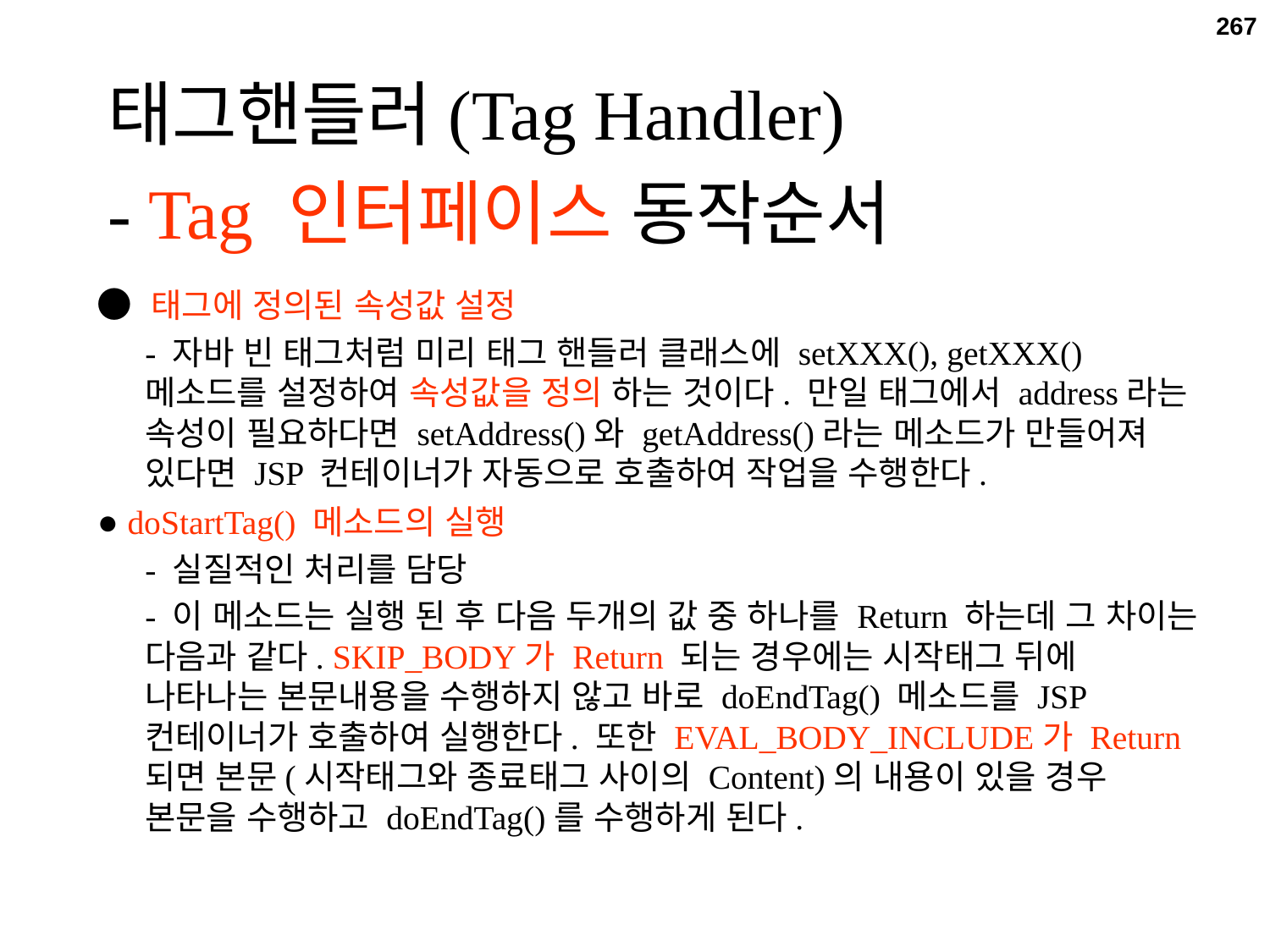

267
태그핸들러(Tag Handler)
- Tag 인터페이스 동작순서
● 태그에 정의된 속성값 설정
	- 자바 빈 태그처럼 미리 태그 핸들러 클래스에 setXXX(), getXXX() 메소드를 설정하여 속성값을 정의 하는 것이다. 만일 태그에서 address라는 속성이 필요하다면 setAddress()와 getAddress()라는 메소드가 만들어져 있다면 JSP 컨테이너가 자동으로 호출하여 작업을 수행한다.
● doStartTag() 메소드의 실행
	- 실질적인 처리를 담당
	- 이 메소드는 실행 된 후 다음 두개의 값 중 하나를 Return 하는데 그 차이는 다음과 같다. SKIP_BODY가 Return 되는 경우에는 시작태그 뒤에 나타나는 본문내용을 수행하지 않고 바로 doEndTag() 메소드를 JSP 컨테이너가 호출하여 실행한다. 또한 EVAL_BODY_INCLUDE가 Return되면 본문(시작태그와 종료태그 사이의 Content)의 내용이 있을 경우 본문을 수행하고 doEndTag()를 수행하게 된다.